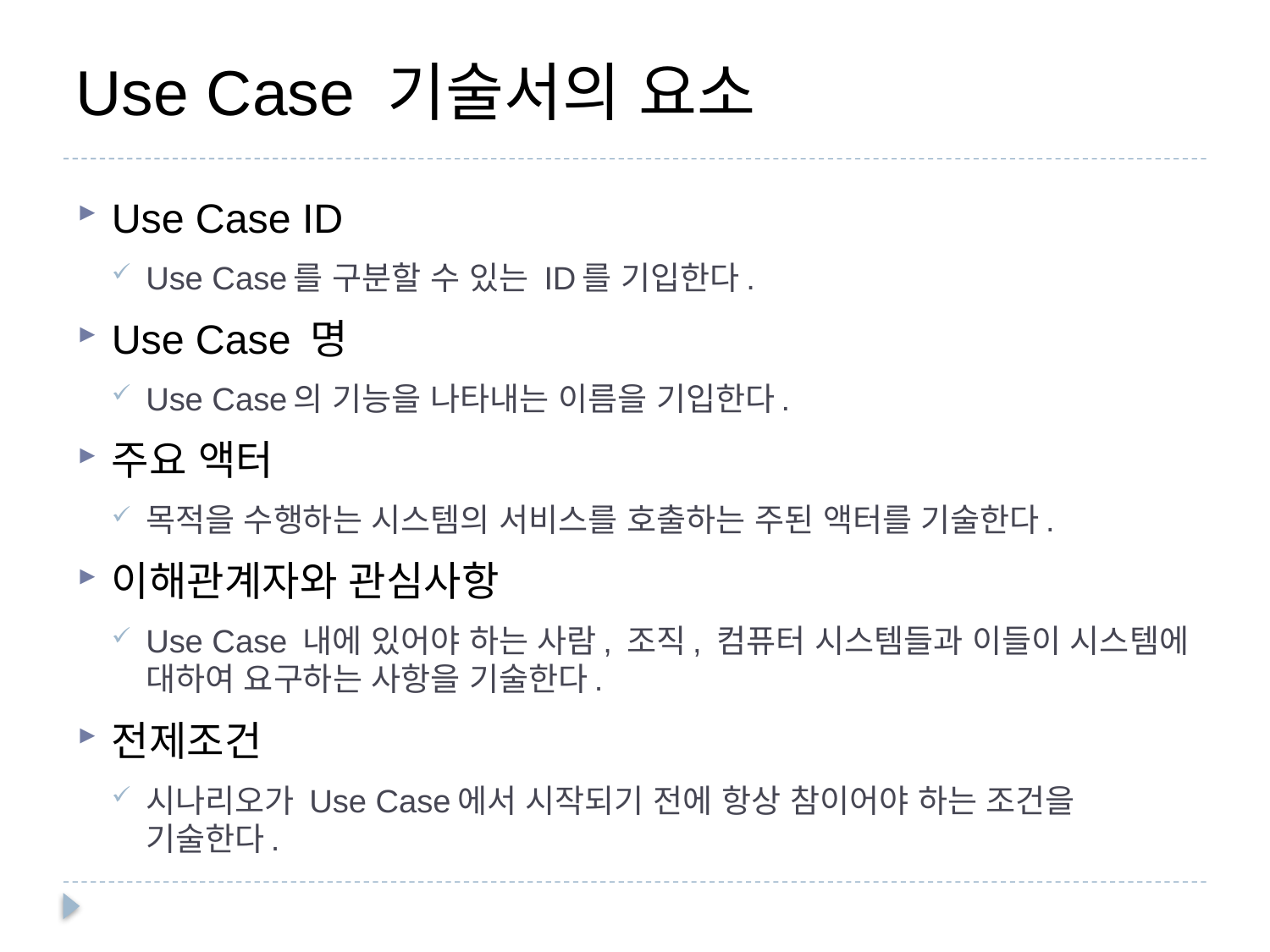

# Use Case 기술서의 요소
Use Case ID
Use Case를 구분할 수 있는 ID를 기입한다.
Use Case 명
Use Case의 기능을 나타내는 이름을 기입한다.
주요 액터
목적을 수행하는 시스템의 서비스를 호출하는 주된 액터를 기술한다.
이해관계자와 관심사항
Use Case 내에 있어야 하는 사람, 조직, 컴퓨터 시스템들과 이들이 시스템에 대하여 요구하는 사항을 기술한다.
전제조건
시나리오가 Use Case에서 시작되기 전에 항상 참이어야 하는 조건을 기술한다.